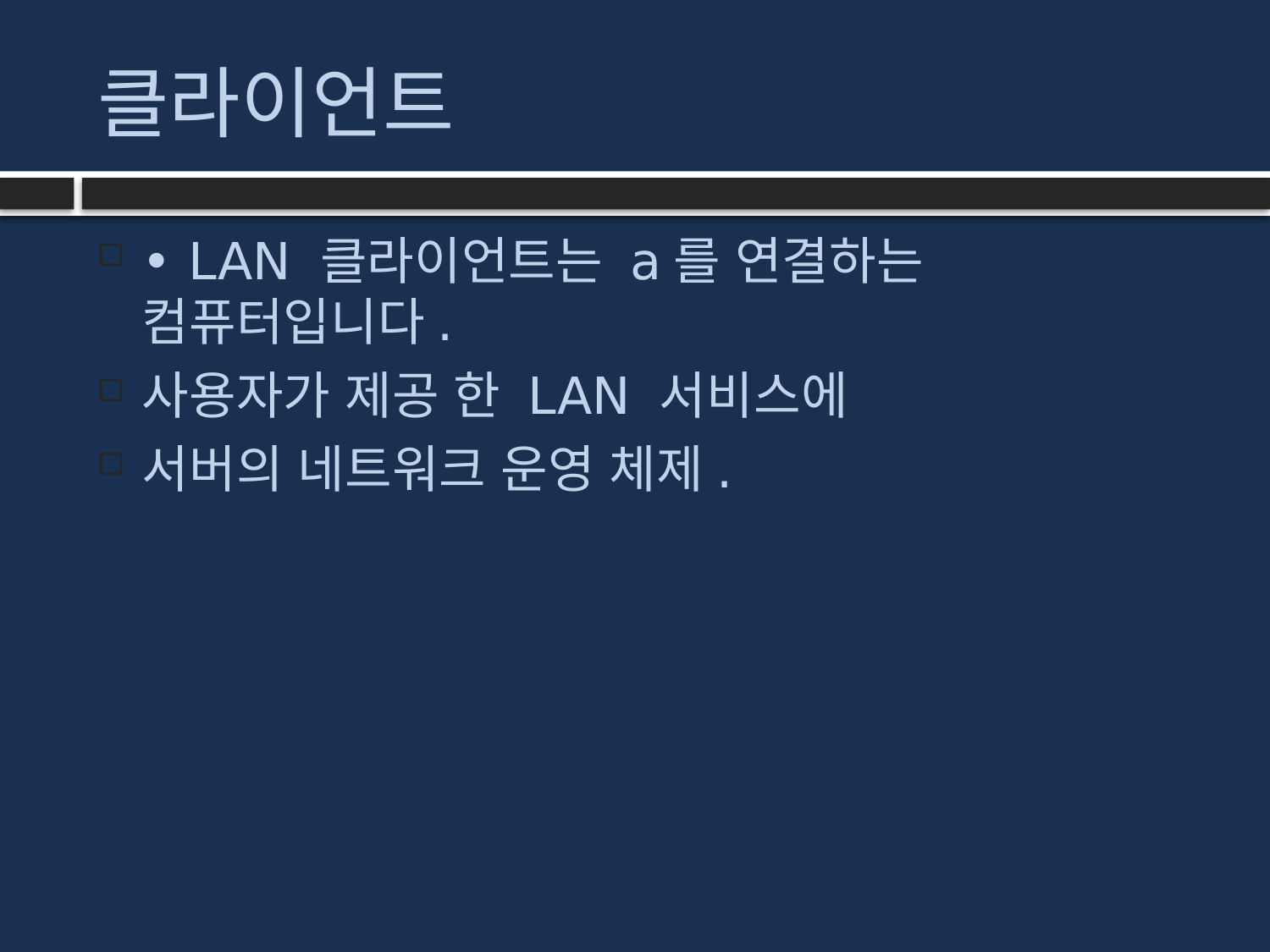

# 클라이언트
• LAN 클라이언트는 a를 연결하는 컴퓨터입니다.
사용자가 제공 한 LAN 서비스에
서버의 네트워크 운영 체제.